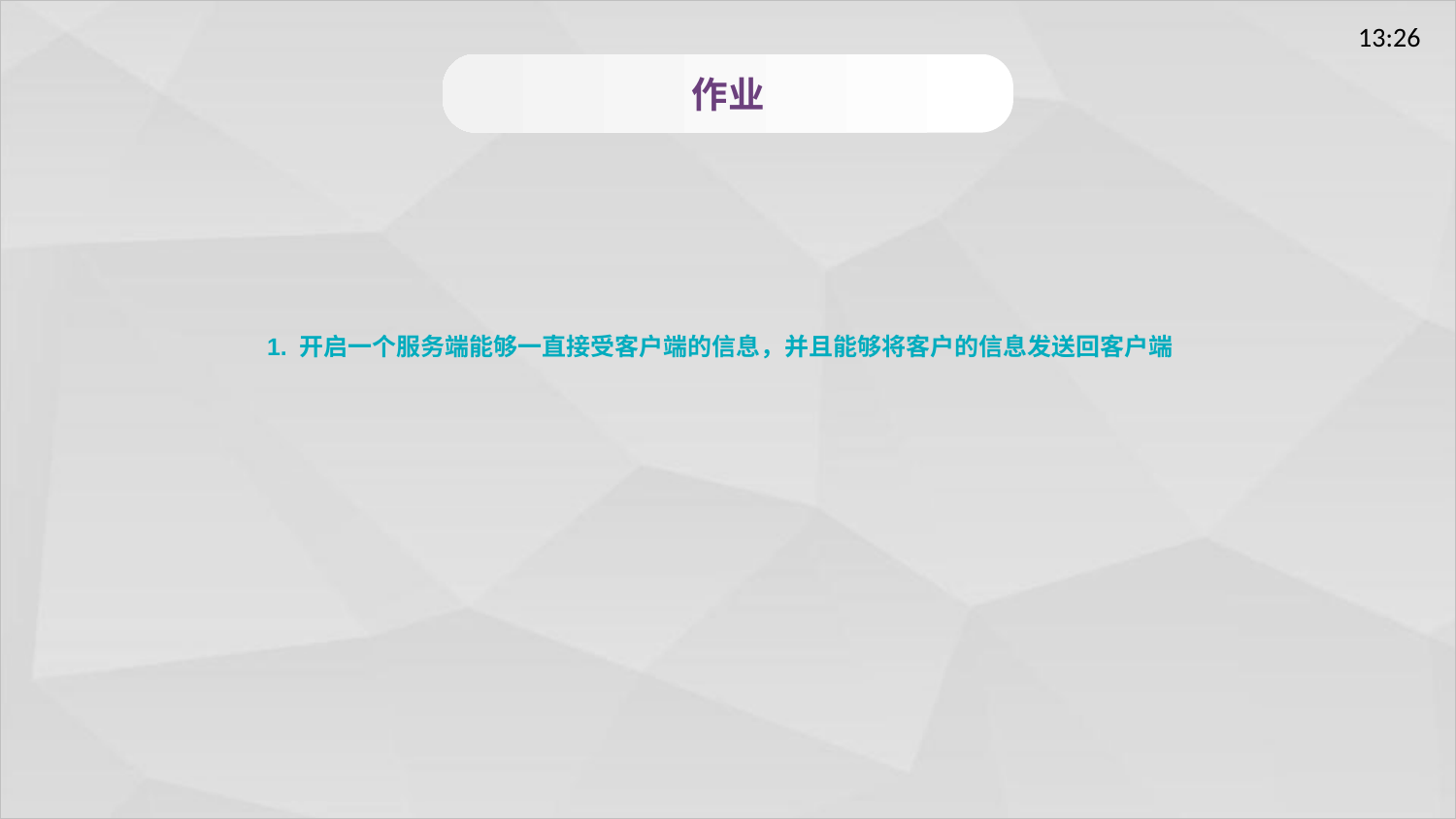

作业
1. 开启一个服务端能够一直接受客户端的信息，并且能够将客户的信息发送回客户端